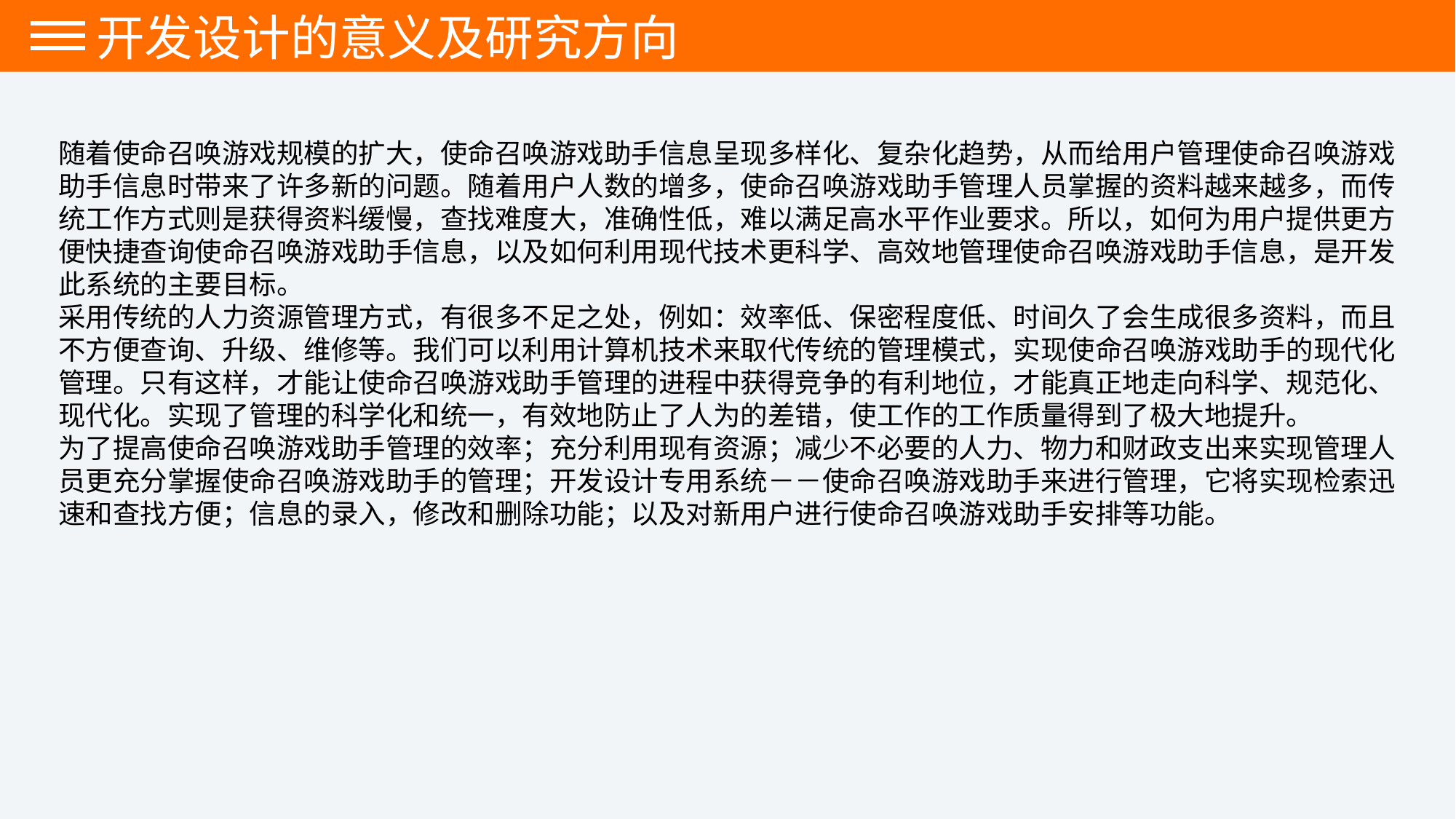

开发设计的意义及研究方向
随着使命召唤游戏规模的扩大，使命召唤游戏助手信息呈现多样化、复杂化趋势，从而给用户管理使命召唤游戏助手信息时带来了许多新的问题。随着用户人数的增多，使命召唤游戏助手管理人员掌握的资料越来越多，而传统工作方式则是获得资料缓慢，查找难度大，准确性低，难以满足高水平作业要求。所以，如何为用户提供更方便快捷查询使命召唤游戏助手信息，以及如何利用现代技术更科学、高效地管理使命召唤游戏助手信息，是开发此系统的主要目标。
采用传统的人力资源管理方式，有很多不足之处，例如：效率低、保密程度低、时间久了会生成很多资料，而且不方便查询、升级、维修等。我们可以利用计算机技术来取代传统的管理模式，实现使命召唤游戏助手的现代化管理。只有这样，才能让使命召唤游戏助手管理的进程中获得竞争的有利地位，才能真正地走向科学、规范化、现代化。实现了管理的科学化和统一，有效地防止了人为的差错，使工作的工作质量得到了极大地提升。
为了提高使命召唤游戏助手管理的效率；充分利用现有资源；减少不必要的人力、物力和财政支出来实现管理人员更充分掌握使命召唤游戏助手的管理；开发设计专用系统－－使命召唤游戏助手来进行管理，它将实现检索迅速和查找方便；信息的录入，修改和删除功能；以及对新用户进行使命召唤游戏助手安排等功能。